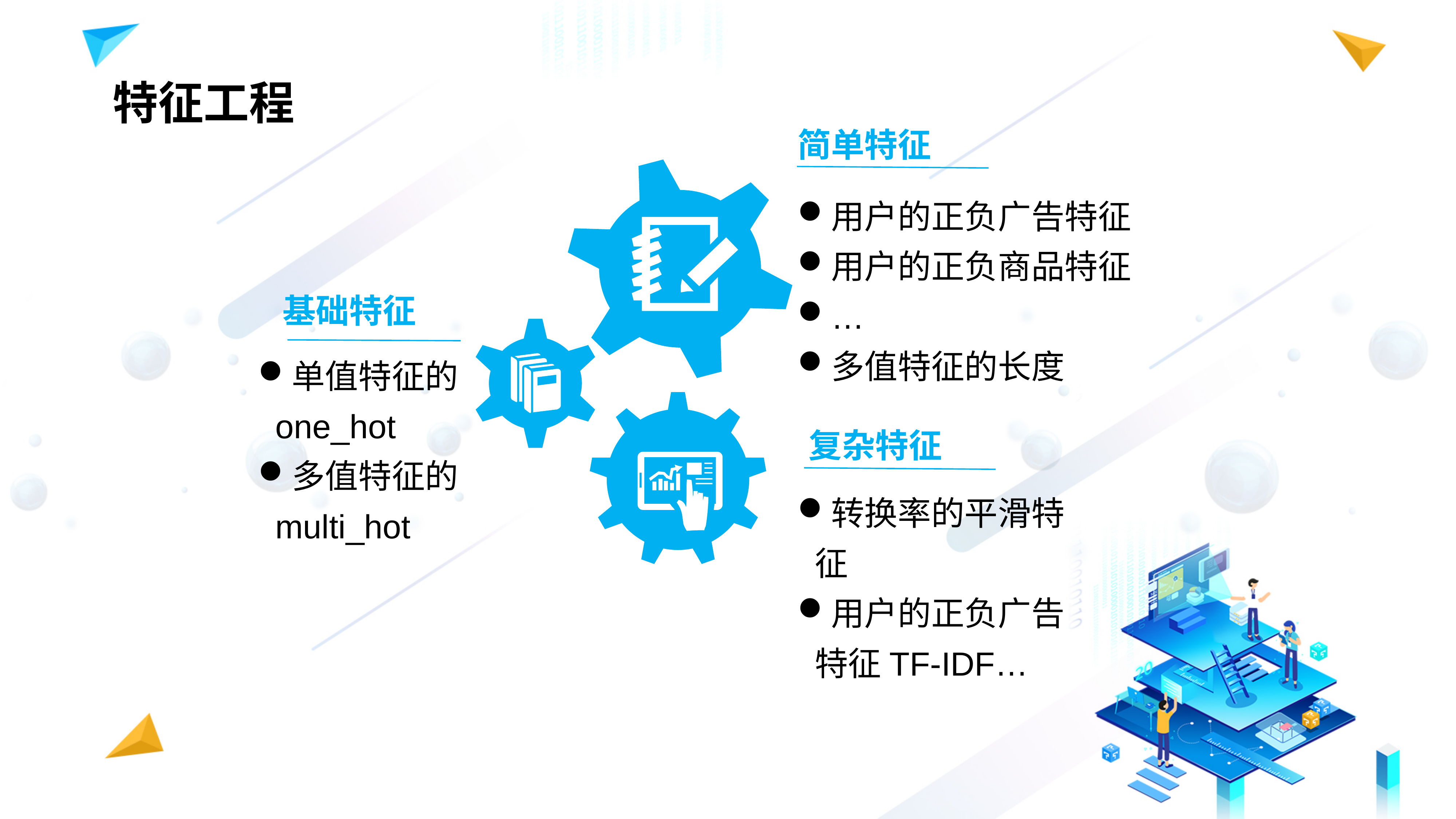

特征工程
简单特征

用户的正负广告特征
用户的正负商品特征
…
多值特征的长度
基础特征

单值特征的one_hot
多值特征的multi_hot

复杂特征

转换率的平滑特征
用户的正负广告特征TF-IDF…